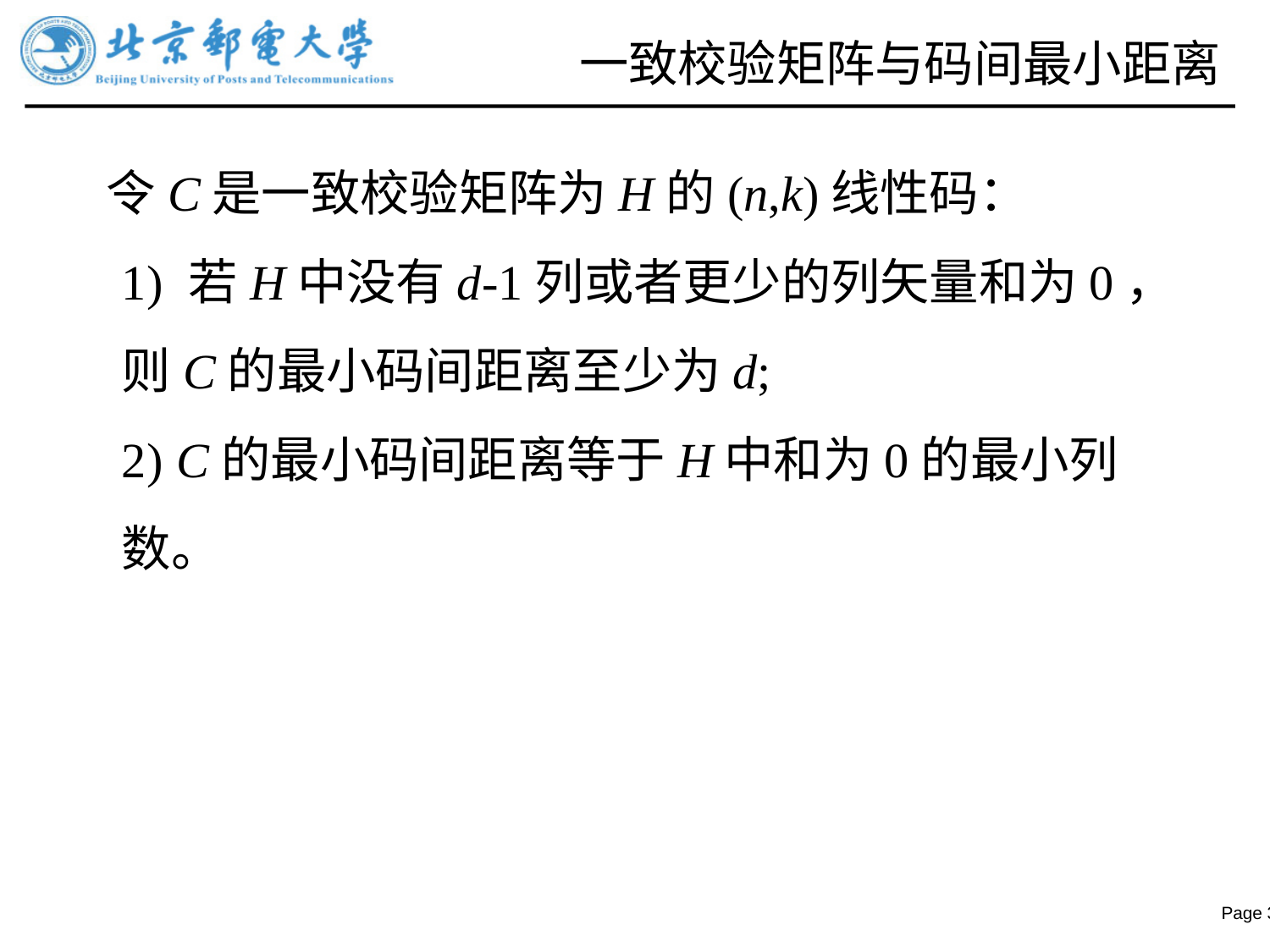

# 一致校验矩阵与码间最小距离
    令C是一致校验矩阵为H的(n,k)线性码：
1) 若H中没有d-1列或者更少的列矢量和为0，则C的最小码间距离至少为d;
2) C的最小码间距离等于H中和为0的最小列数。